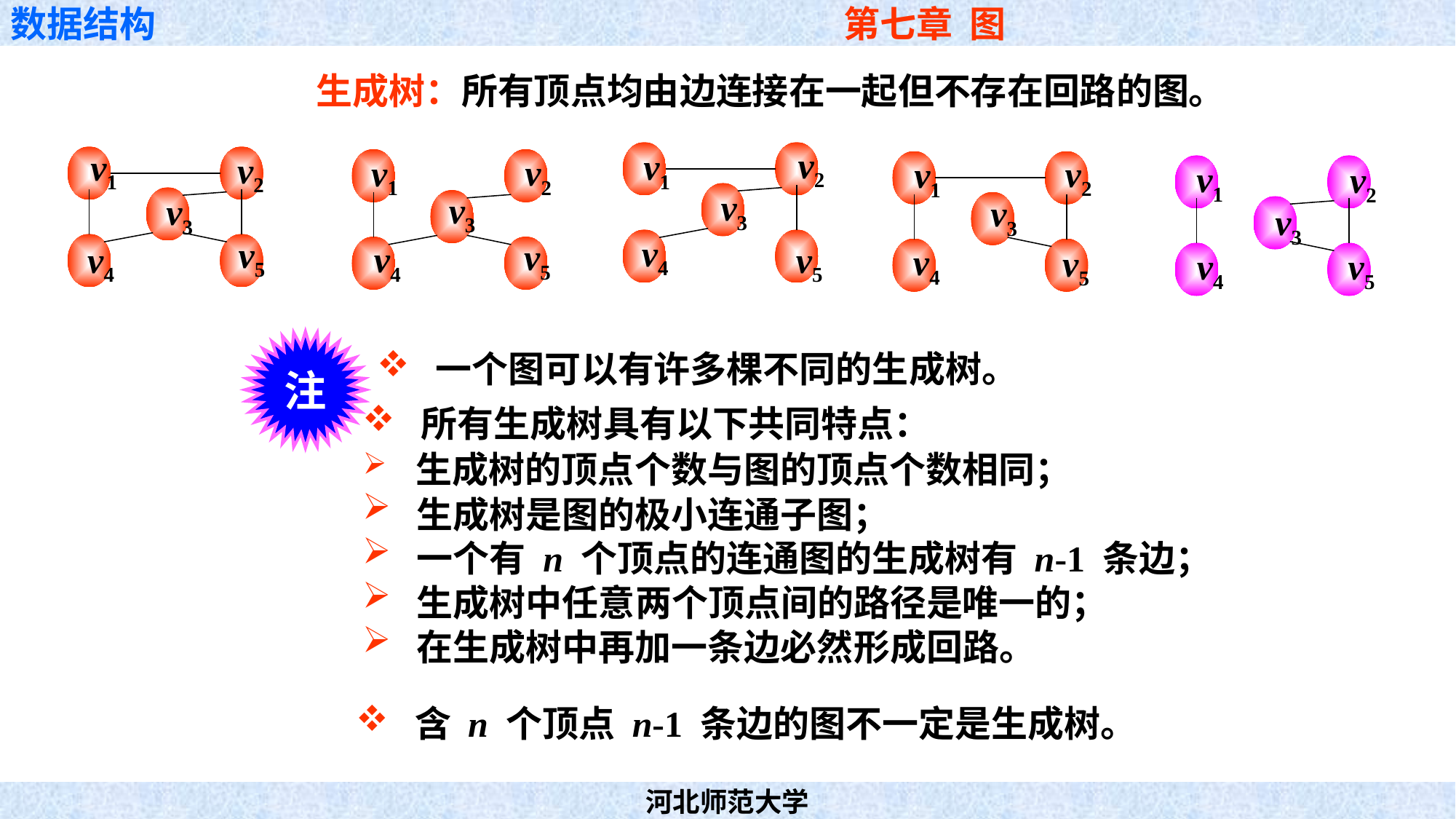

生成树：所有顶点均由边连接在一起但不存在回路的图。
v2
v1

v3

v4

v5
v1
v2

v3

v5
v4

v2
v1

v3

v5
v4

v2
v1

v3

v4
v5

v1
v2

v3

v5
v4

注
  一个图可以有许多棵不同的生成树。
  所有生成树具有以下共同特点：
   生成树的顶点个数与图的顶点个数相同；
  生成树是图的极小连通子图；
  一个有 n 个顶点的连通图的生成树有 n-1 条边；
  生成树中任意两个顶点间的路径是唯一的；
  在生成树中再加一条边必然形成回路。
  含 n 个顶点 n-1 条边的图不一定是生成树。